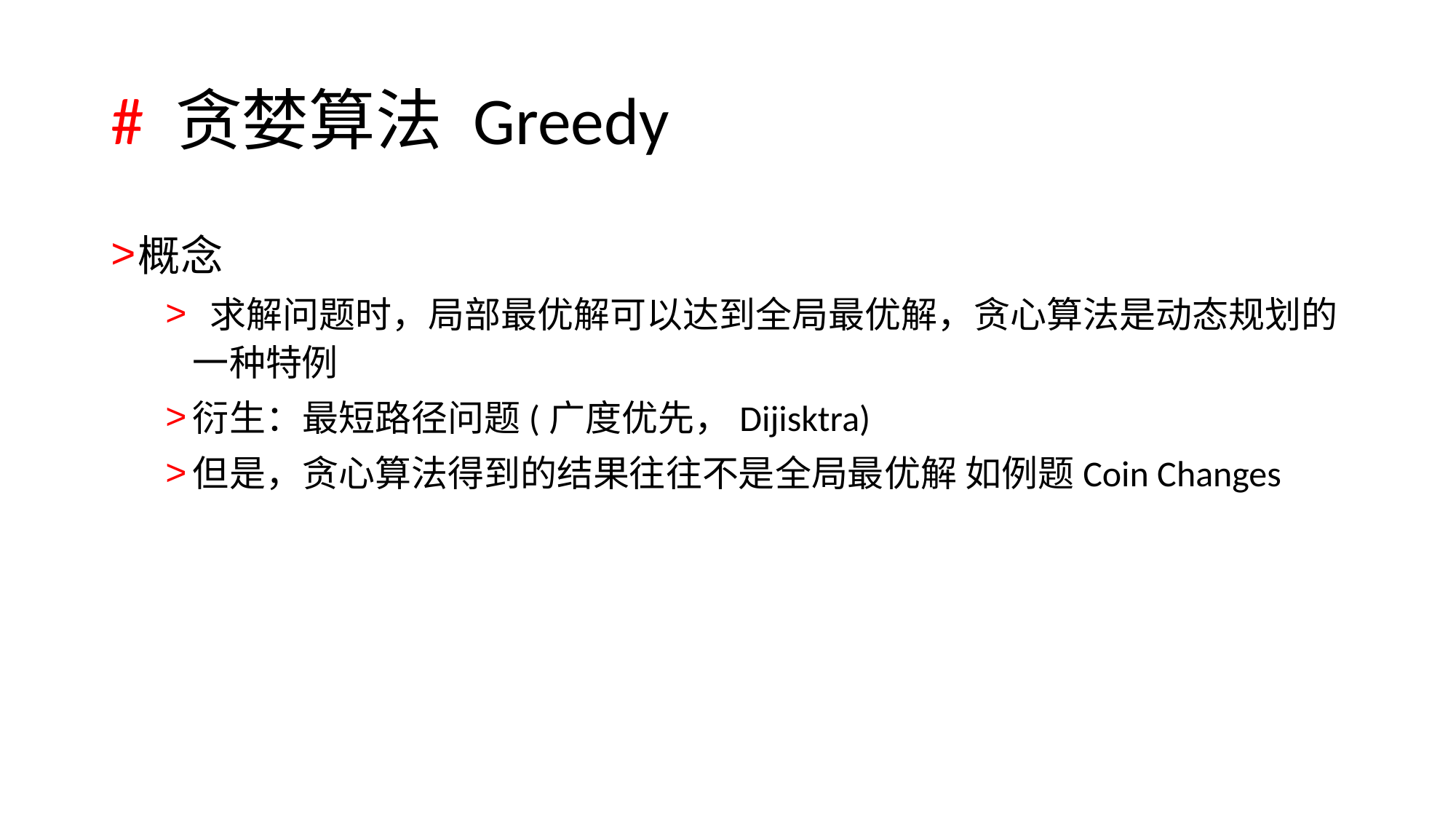

# # 贪婪算法 Greedy
概念
 求解问题时，局部最优解可以达到全局最优解，贪心算法是动态规划的一种特例
衍生：最短路径问题(广度优先，Dijisktra)
但是，贪心算法得到的结果往往不是全局最优解 如例题Coin Changes